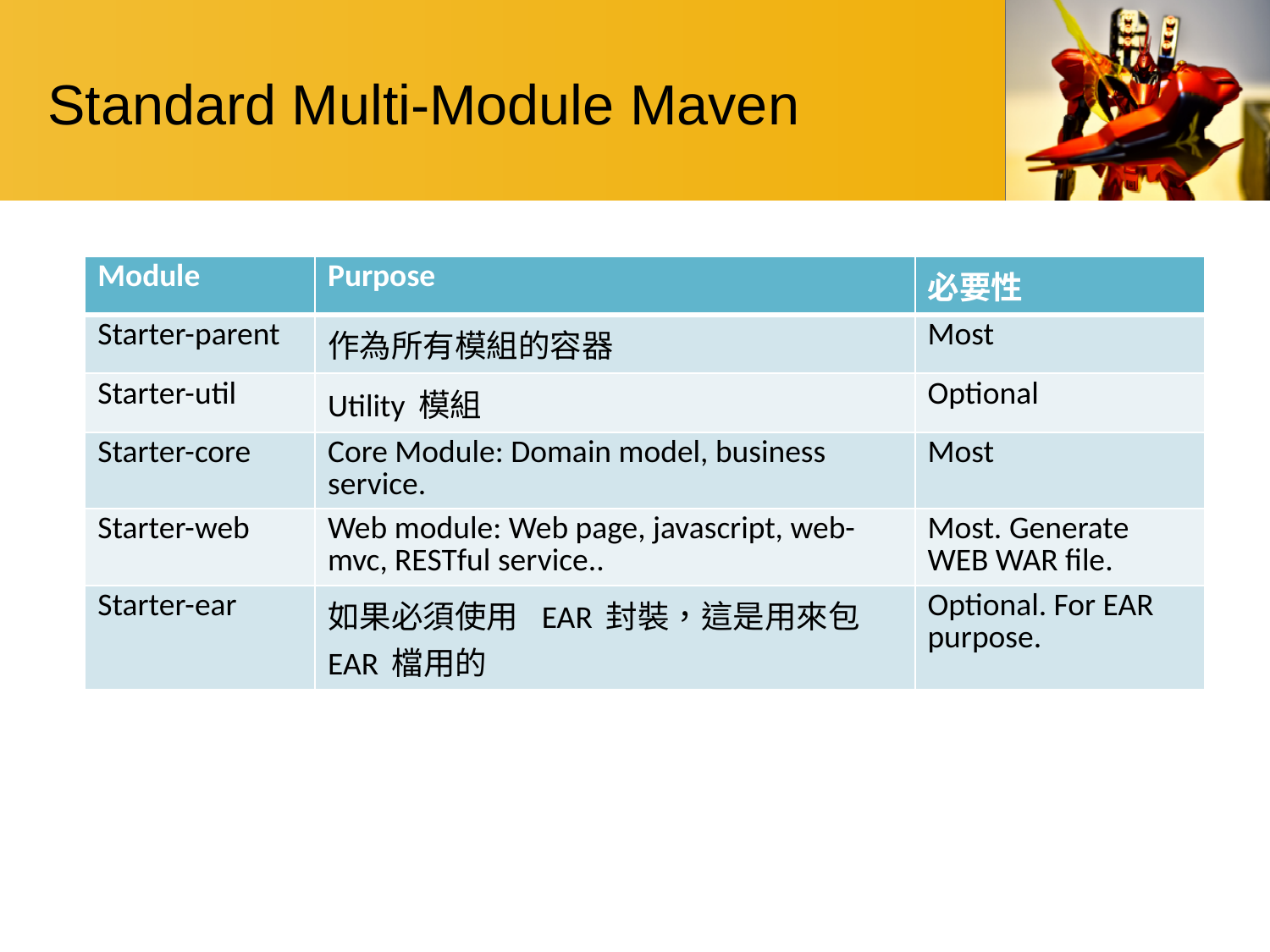

# Standard Multi-Module Maven
| Module | Purpose | 必要性 |
| --- | --- | --- |
| Starter-parent | 作為所有模組的容器 | Most |
| Starter-util | Utility 模組 | Optional |
| Starter-core | Core Module: Domain model, business service. | Most |
| Starter-web | Web module: Web page, javascript, web-mvc, RESTful service.. | Most. Generate WEB WAR file. |
| Starter-ear | 如果必須使用 EAR 封裝，這是用來包 EAR 檔用的 | Optional. For EAR purpose. |